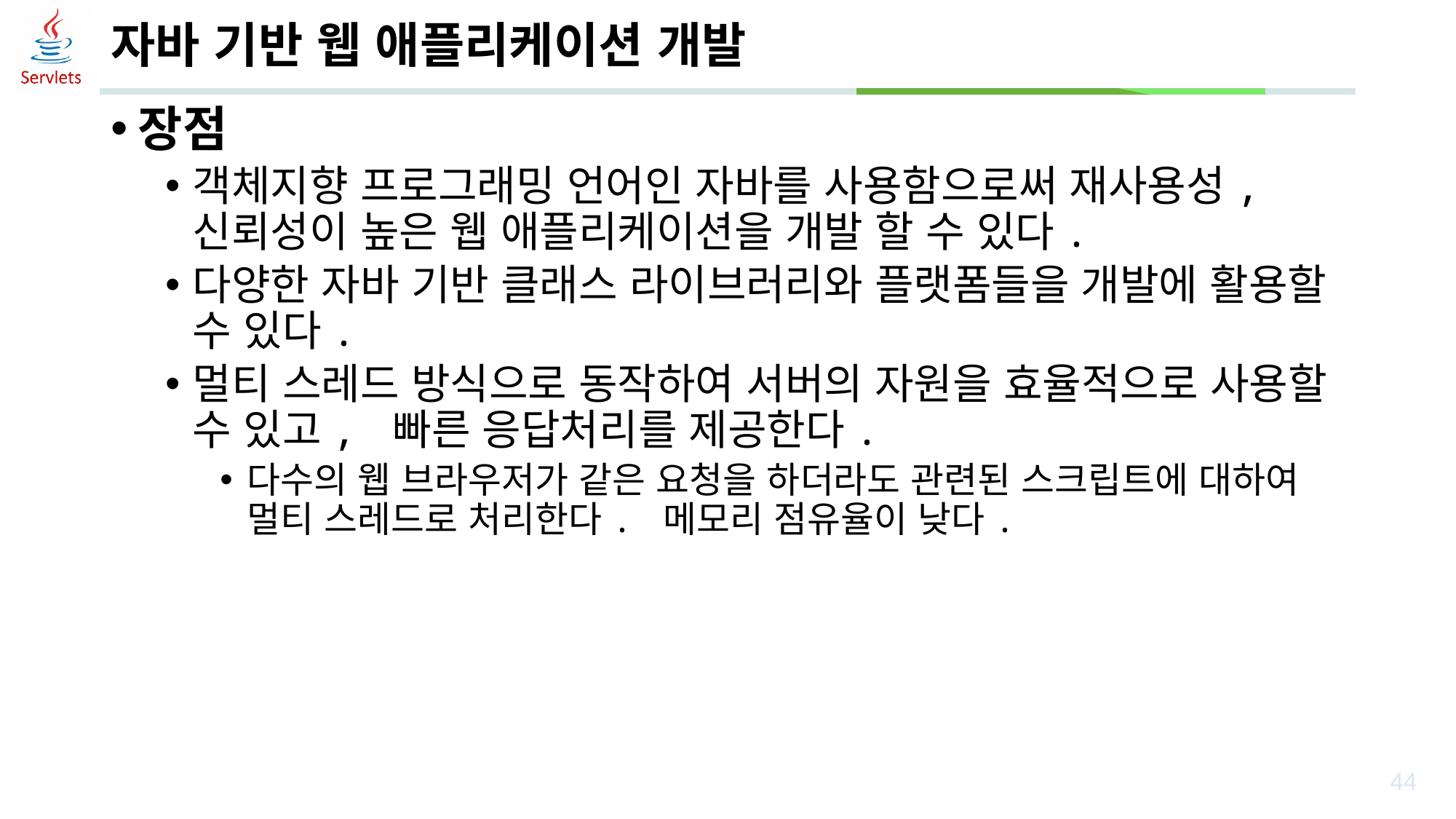

# 자바 기반 웹 애플리케이션 개발
장점
객체지향 프로그래밍 언어인 자바를 사용함으로써 재사용성, 신뢰성이 높은 웹 애플리케이션을 개발 할 수 있다.
다양한 자바 기반 클래스 라이브러리와 플랫폼들을 개발에 활용할 수 있다.
멀티 스레드 방식으로 동작하여 서버의 자원을 효율적으로 사용할 수 있고, 빠른 응답처리를 제공한다.
다수의 웹 브라우저가 같은 요청을 하더라도 관련된 스크립트에 대하여 멀티 스레드로 처리한다. 메모리 점유율이 낮다.
44